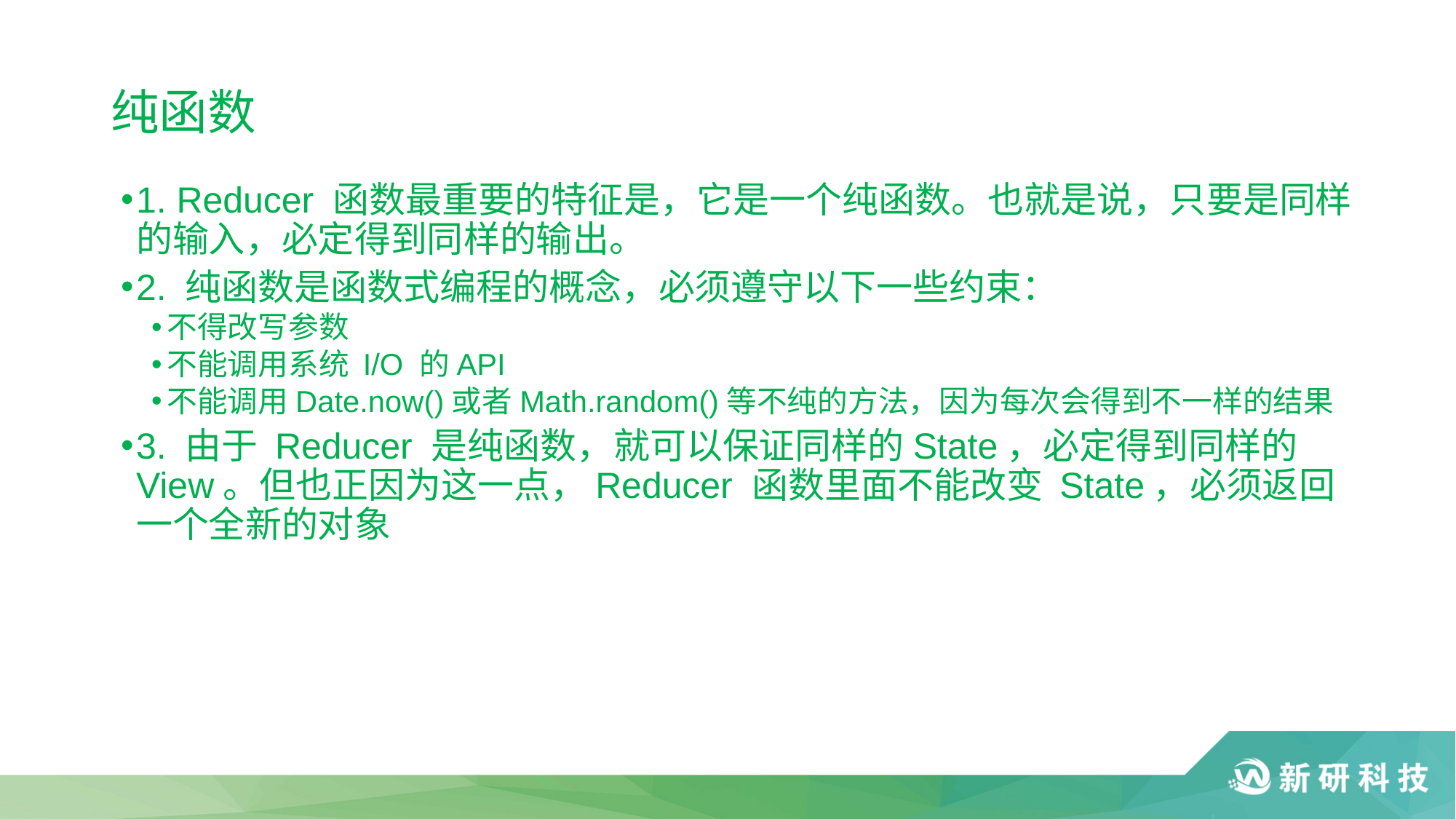

# 纯函数
1. Reducer 函数最重要的特征是，它是一个纯函数。也就是说，只要是同样的输入，必定得到同样的输出。
2. 纯函数是函数式编程的概念，必须遵守以下一些约束：
不得改写参数
不能调用系统 I/O 的API
不能调用Date.now()或者Math.random()等不纯的方法，因为每次会得到不一样的结果
3. 由于 Reducer 是纯函数，就可以保证同样的State，必定得到同样的 View。但也正因为这一点，Reducer 函数里面不能改变 State，必须返回一个全新的对象